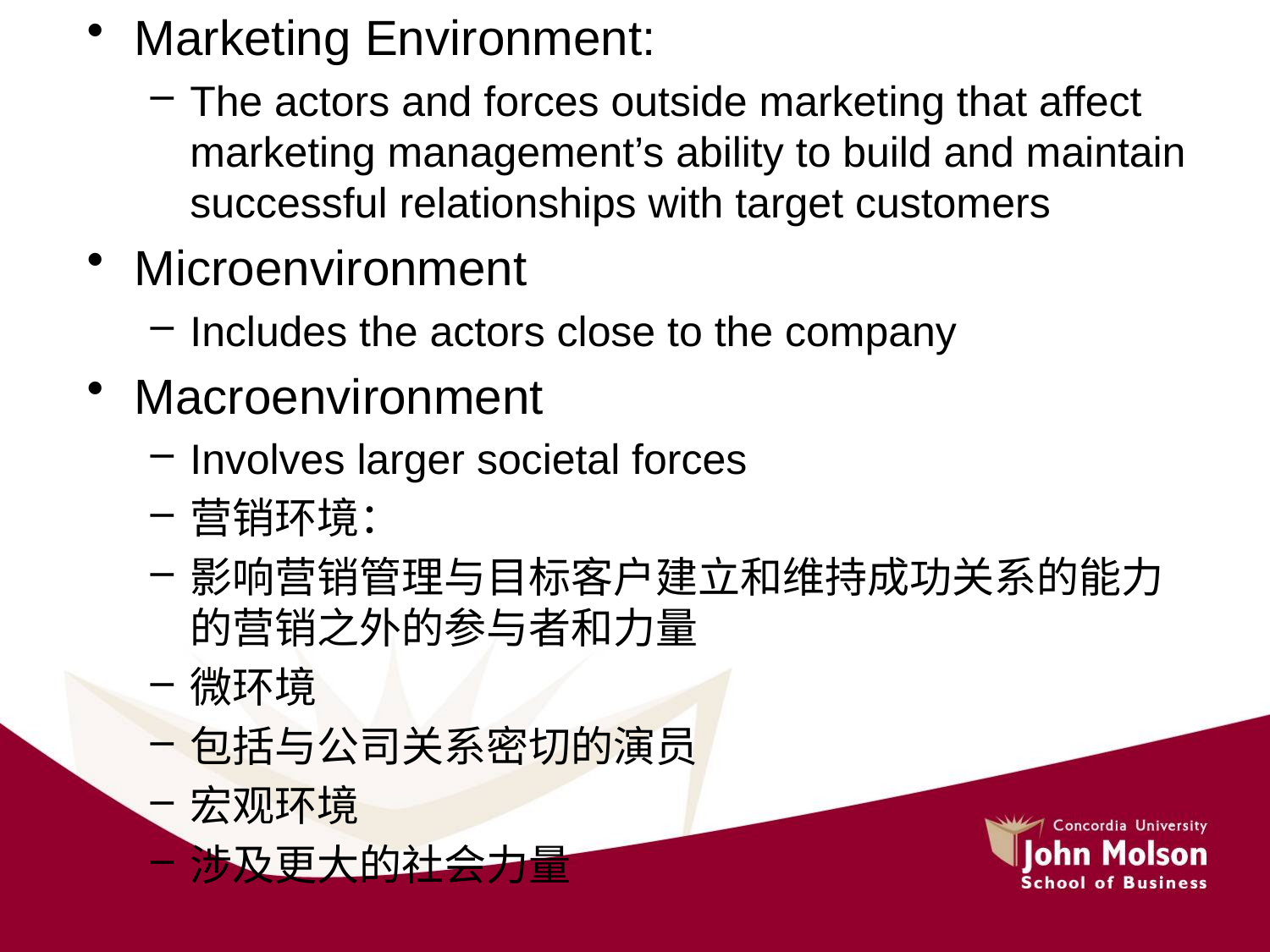

Marketing Environment:
The actors and forces outside marketing that affect marketing management’s ability to build and maintain successful relationships with target customers
Microenvironment
Includes the actors close to the company
Macroenvironment
Involves larger societal forces
营销环境：
影响营销管理与目标客户建立和维持成功关系的能力的营销之外的参与者和力量
微环境
包括与公司关系密切的演员
宏观环境
涉及更大的社会力量